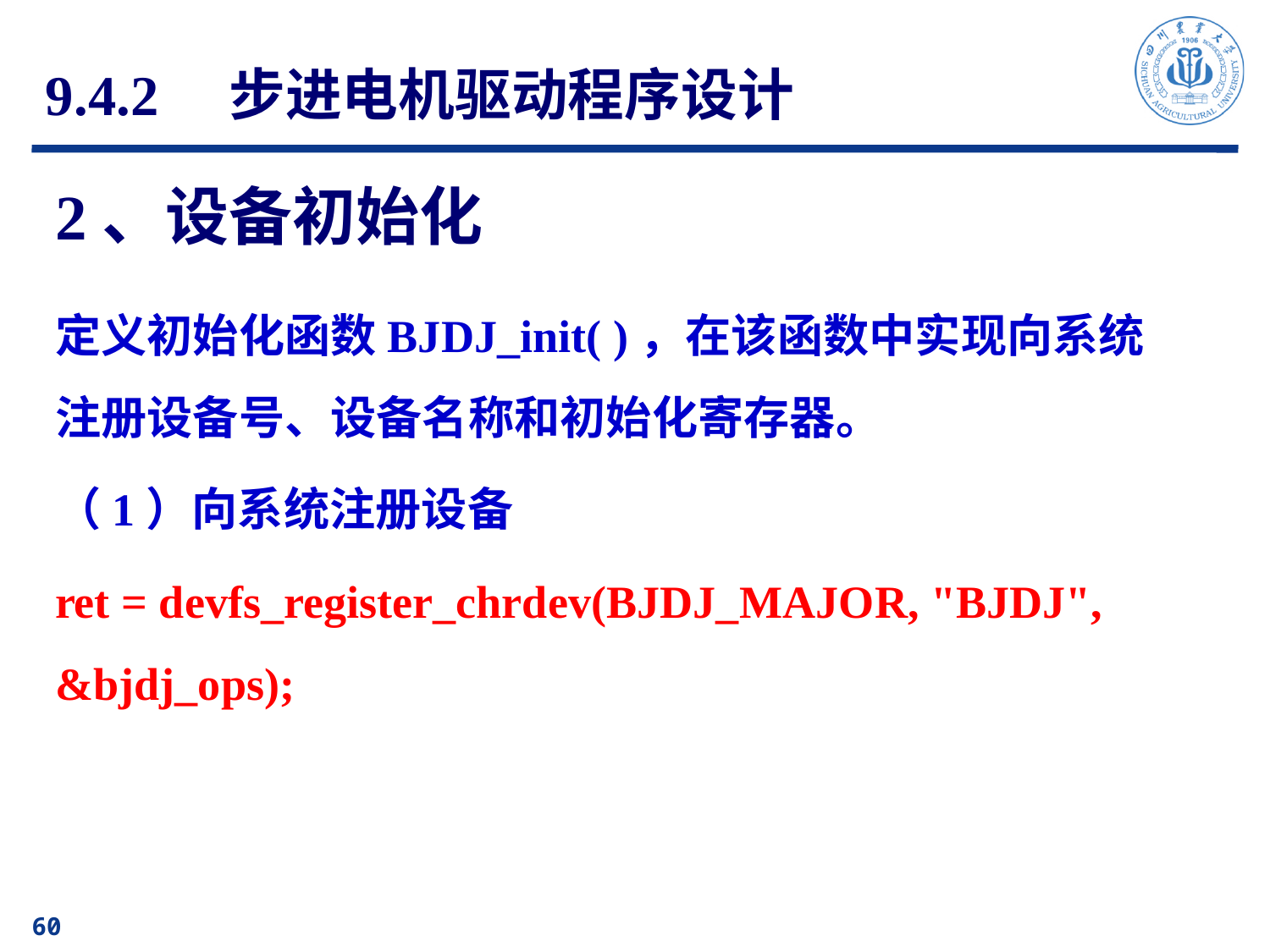

9.4.2　步进电机驱动程序设计
# 2、设备初始化
定义初始化函数BJDJ_init( )，在该函数中实现向系统注册设备号、设备名称和初始化寄存器。
（1）向系统注册设备
ret = devfs_register_chrdev(BJDJ_MAJOR, "BJDJ", &bjdj_ops);